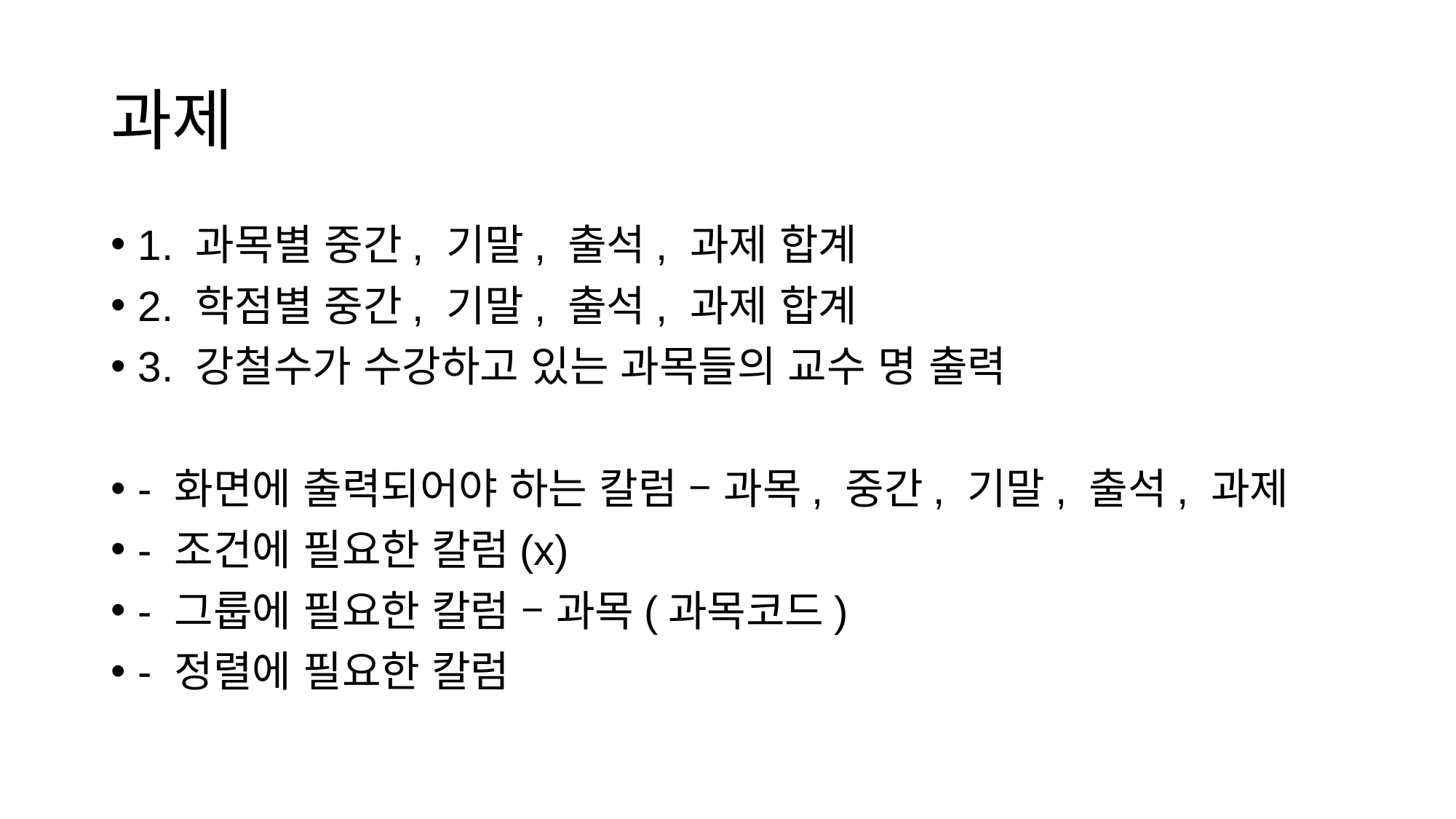

# 과제
1. 과목별 중간, 기말, 출석, 과제 합계
2. 학점별 중간, 기말, 출석, 과제 합계
3. 강철수가 수강하고 있는 과목들의 교수 명 출력

- 화면에 출력되어야 하는 칼럼 – 과목, 중간, 기말, 출석, 과제
- 조건에 필요한 칼럼(x)
- 그룹에 필요한 칼럼 – 과목(과목코드)
- 정렬에 필요한 칼럼